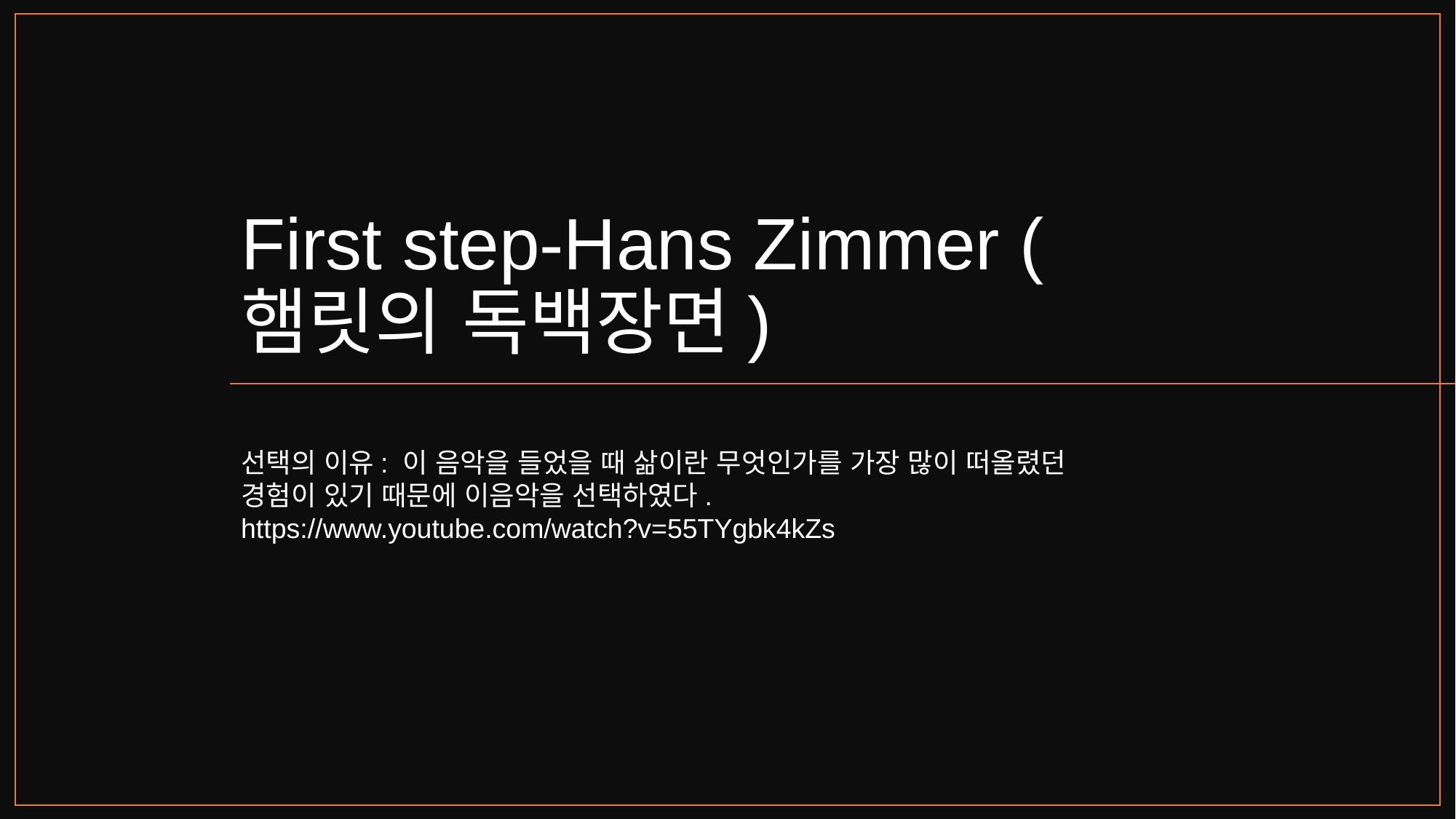

# First step-Hans Zimmer (햄릿의 독백장면)
선택의 이유: 이 음악을 들었을 때 삶이란 무엇인가를 가장 많이 떠올렸던 경험이 있기 때문에 이음악을 선택하였다.
https://www.youtube.com/watch?v=55TYgbk4kZs